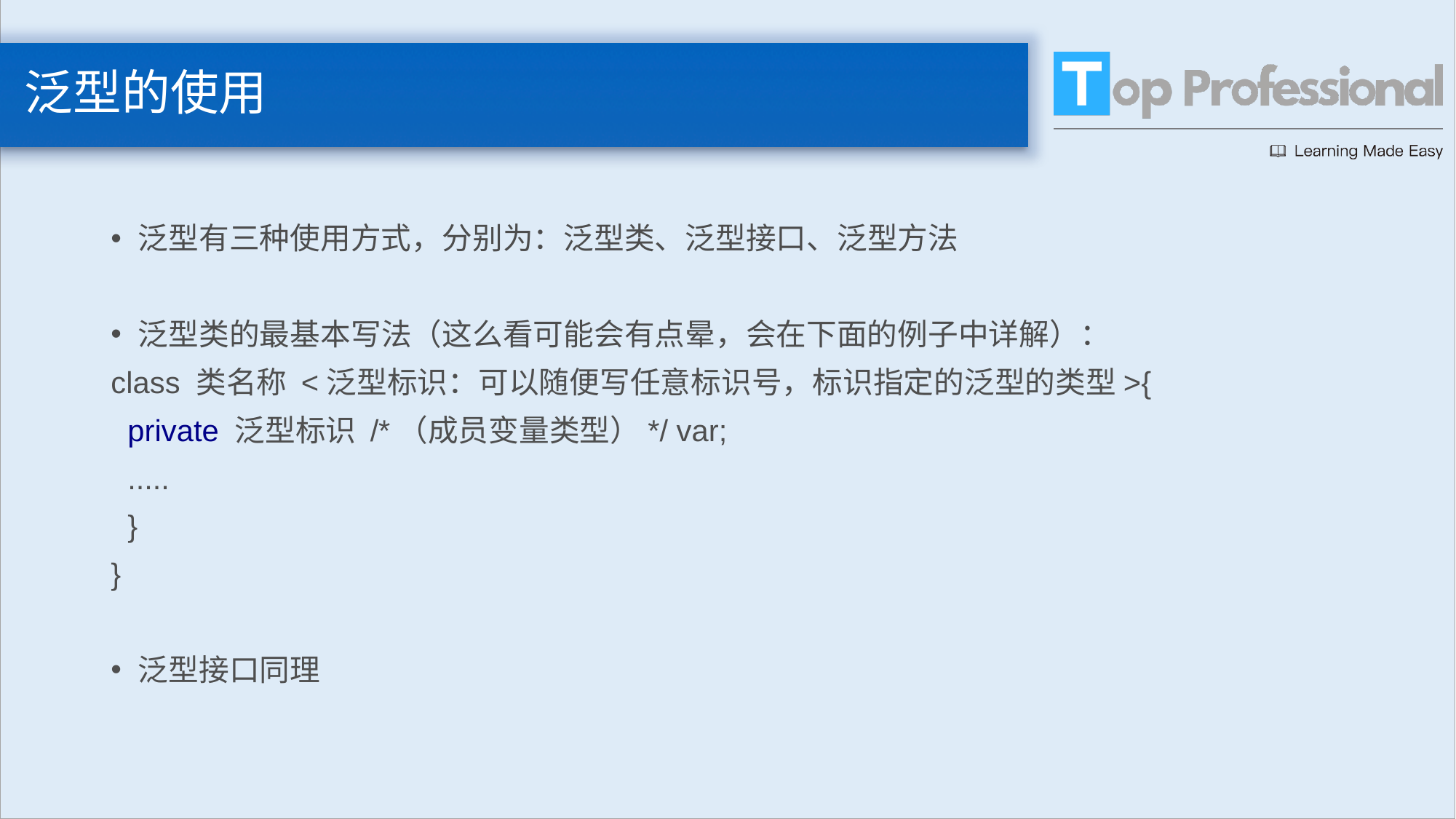

# 泛型的使用
泛型有三种使用方式，分别为：泛型类、泛型接口、泛型方法

泛型类的最基本写法（这么看可能会有点晕，会在下面的例子中详解）：
class 类名称 <泛型标识：可以随便写任意标识号，标识指定的泛型的类型>{
  private 泛型标识 /*（成员变量类型）*/ var;
  .....
  }
}

泛型接口同理